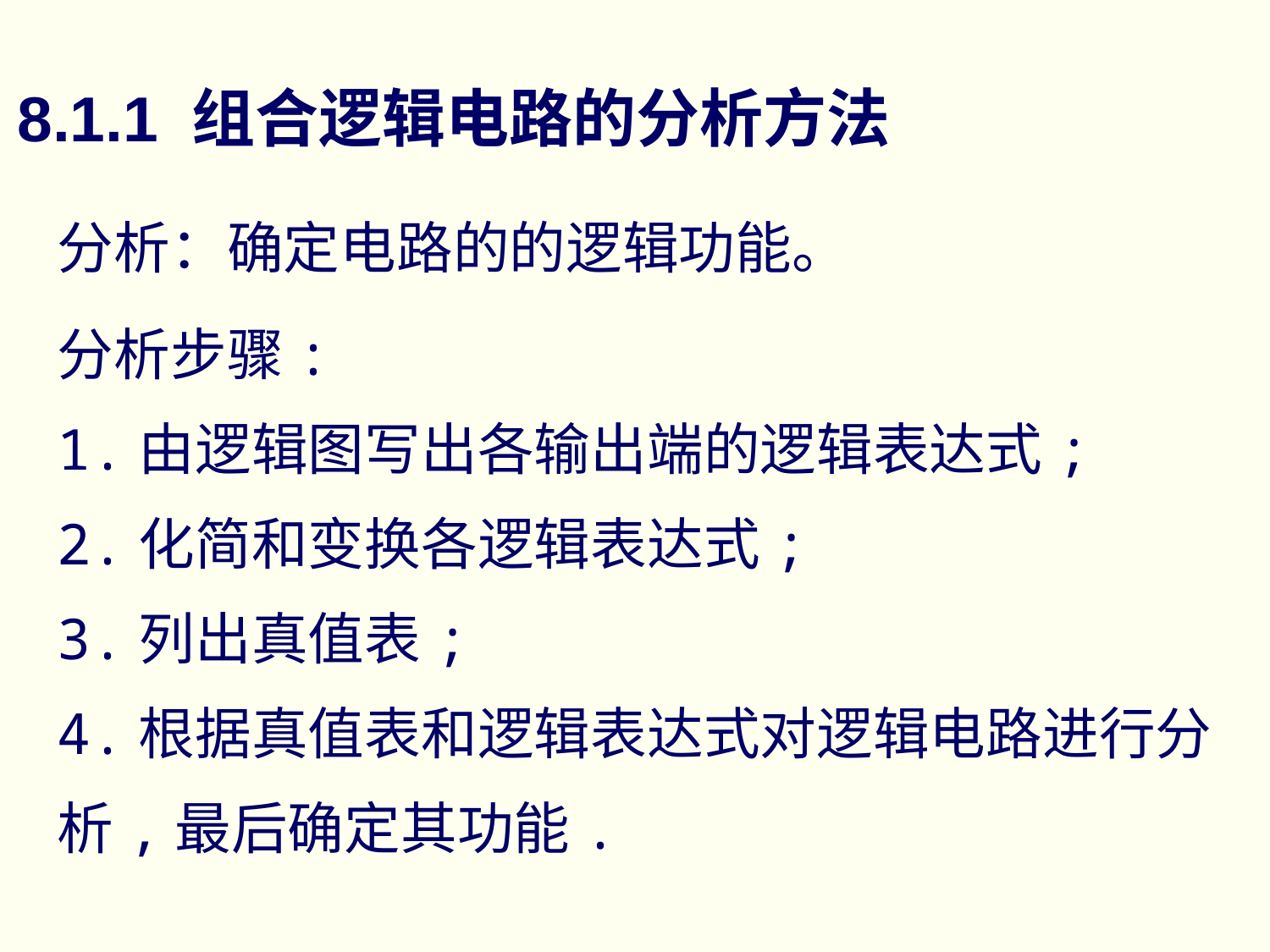

8.1.1 组合逻辑电路的分析方法
分析：确定电路的的逻辑功能。
分析步骤:
1.由逻辑图写出各输出端的逻辑表达式;
2.化简和变换各逻辑表达式;
3.列出真值表;
4.根据真值表和逻辑表达式对逻辑电路进行分析,最后确定其功能.